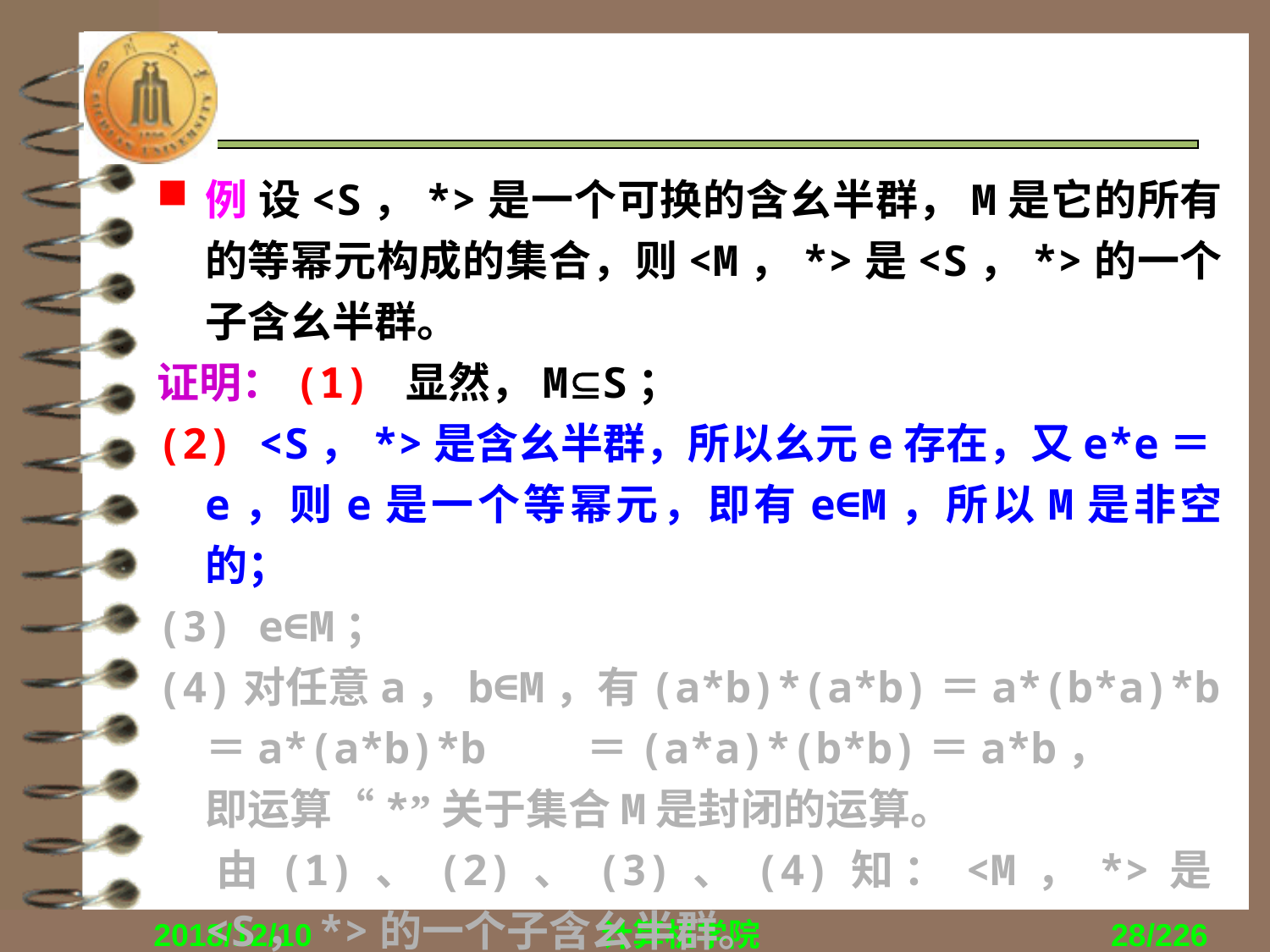

例 设<S，*>是一个可换的含幺半群，M是它的所有的等幂元构成的集合，则<M，*>是<S，*>的一个子含幺半群。
证明：(1) 显然，M⊆S；
(2) <S，*>是含幺半群，所以幺元e存在，又e*e＝e，则e是一个等幂元，即有e∈M，所以M是非空的；
(3) e∈M；
(4)对任意a，b∈M，有(a*b)*(a*b)＝a*(b*a)*b＝a*(a*b)*b	＝(a*a)*(b*b)＝a*b，
	即运算“*”关于集合M是封闭的运算。
  由(1)、(2)、(3)、(4)知：<M，*>是<S，*>的一个子含幺半群。
2018/12/10
计算机学院
28/226